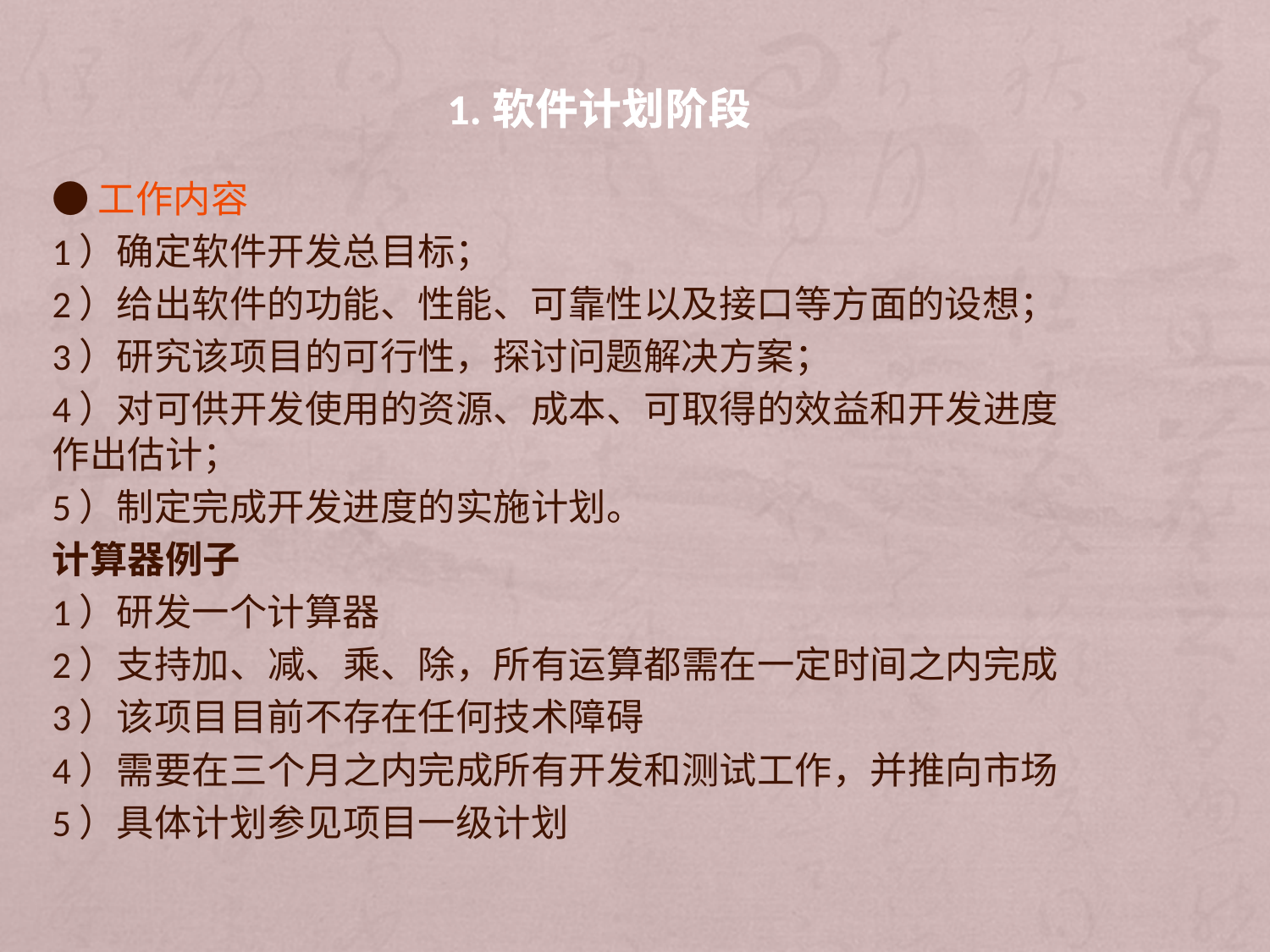

# 1.软件计划阶段
●工作内容
1）确定软件开发总目标；
2）给出软件的功能、性能、可靠性以及接口等方面的设想；
3）研究该项目的可行性，探讨问题解决方案；
4）对可供开发使用的资源、成本、可取得的效益和开发进度作出估计；
5）制定完成开发进度的实施计划。
计算器例子
1）研发一个计算器
2）支持加、减、乘、除，所有运算都需在一定时间之内完成
3）该项目目前不存在任何技术障碍
4）需要在三个月之内完成所有开发和测试工作，并推向市场
5）具体计划参见项目一级计划